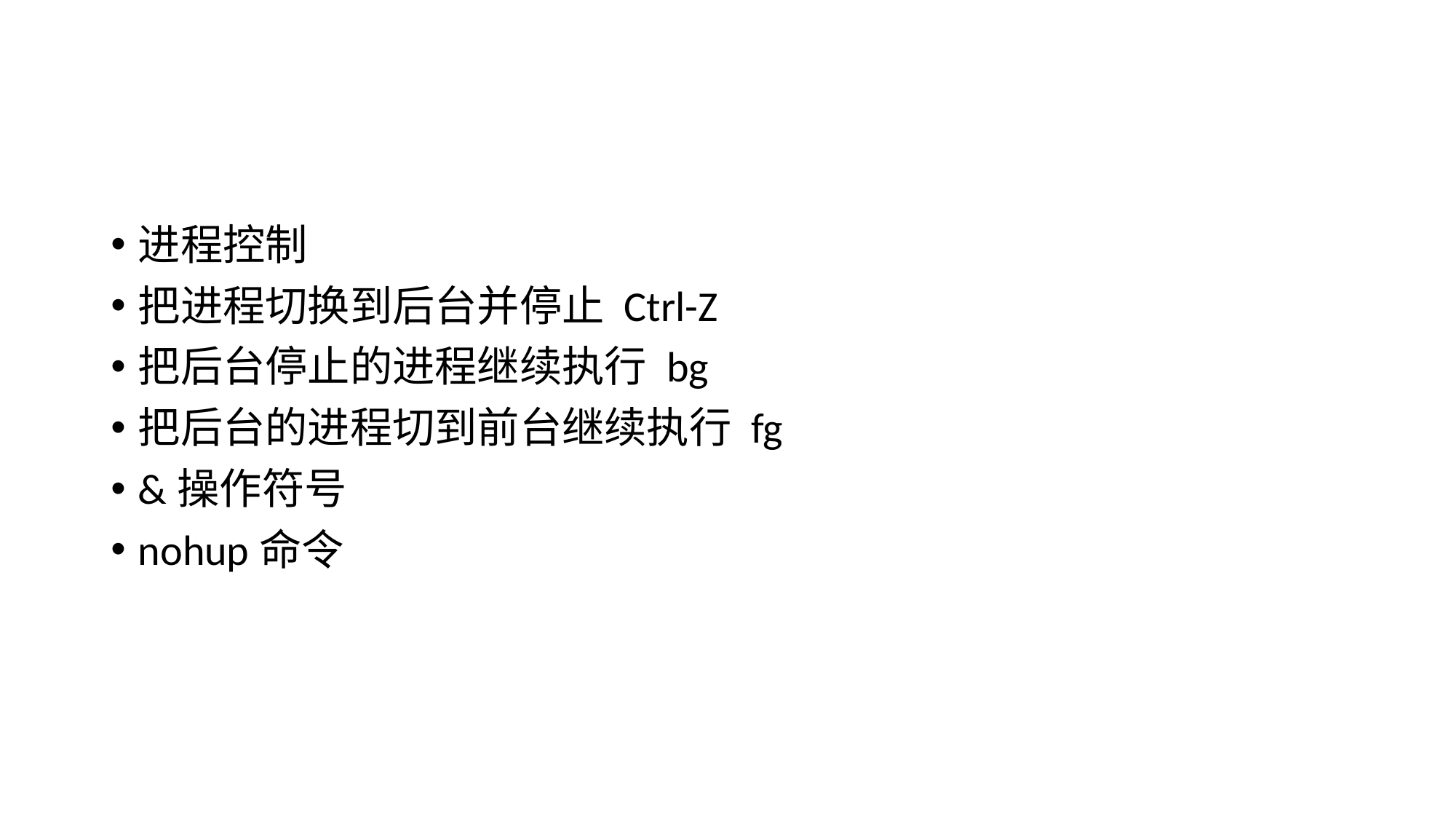

#
进程控制
把进程切换到后台并停止 Ctrl-Z
把后台停止的进程继续执行 bg
把后台的进程切到前台继续执行 fg
&操作符号
nohup命令